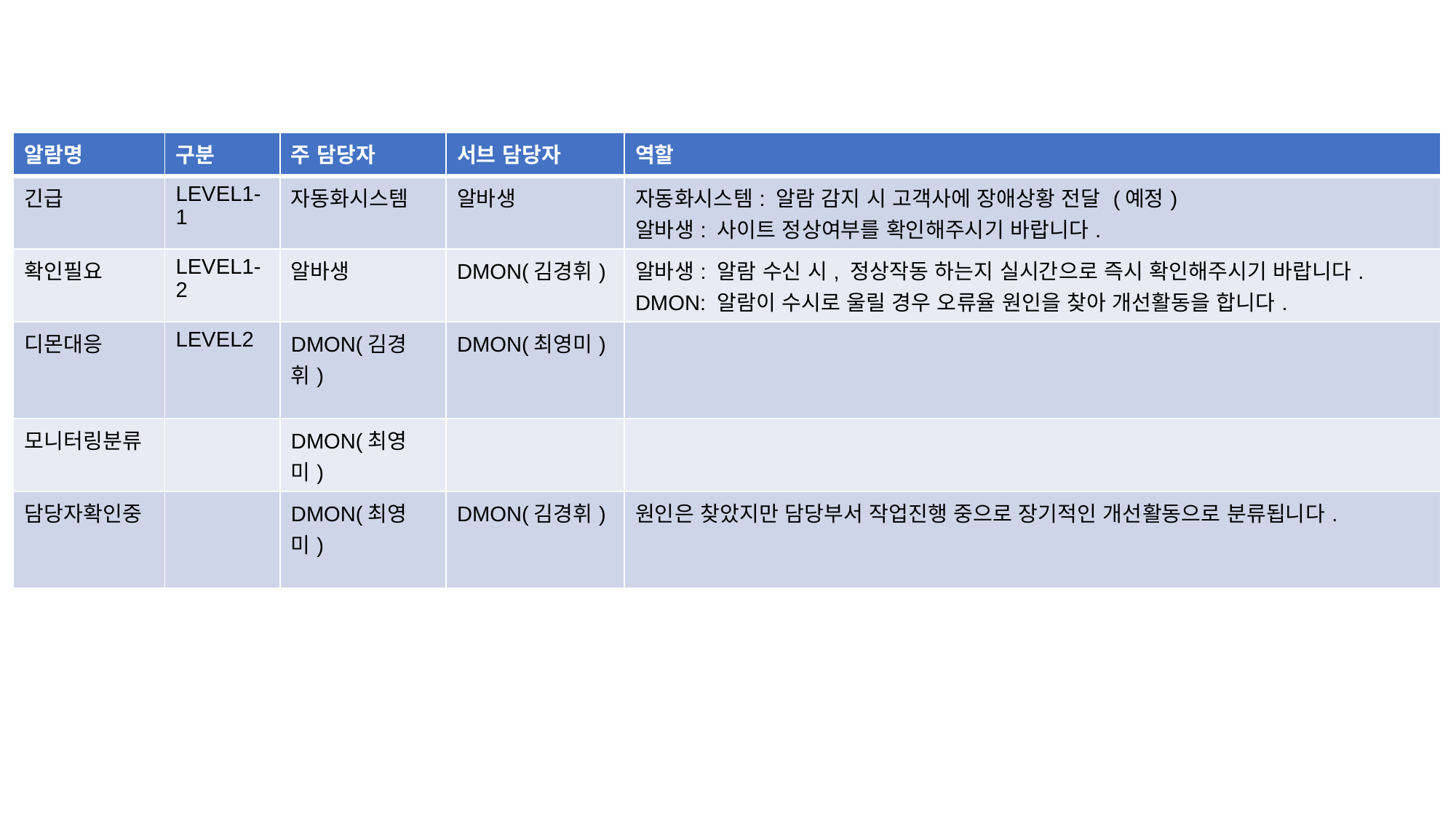

| 알람명 | 구분 | 주 담당자 | 서브 담당자 | 역할 |
| --- | --- | --- | --- | --- |
| 긴급 | LEVEL1-1 | 자동화시스템 | 알바생 | 자동화시스템: 알람 감지 시 고객사에 장애상황 전달 (예정) 알바생: 사이트 정상여부를 확인해주시기 바랍니다. |
| 확인필요 | LEVEL1-2 | 알바생 | DMON(김경휘) | 알바생: 알람 수신 시, 정상작동 하는지 실시간으로 즉시 확인해주시기 바랍니다. DMON: 알람이 수시로 울릴 경우 오류율 원인을 찾아 개선활동을 합니다. |
| 디몬대응 | LEVEL2 | DMON(김경휘) | DMON(최영미) |  |
| 모니터링분류 |  | DMON(최영미) |  |  |
| 담당자확인중 |  | DMON(최영미) | DMON(김경휘) | 원인은 찾았지만 담당부서 작업진행 중으로 장기적인 개선활동으로 분류됩니다. |